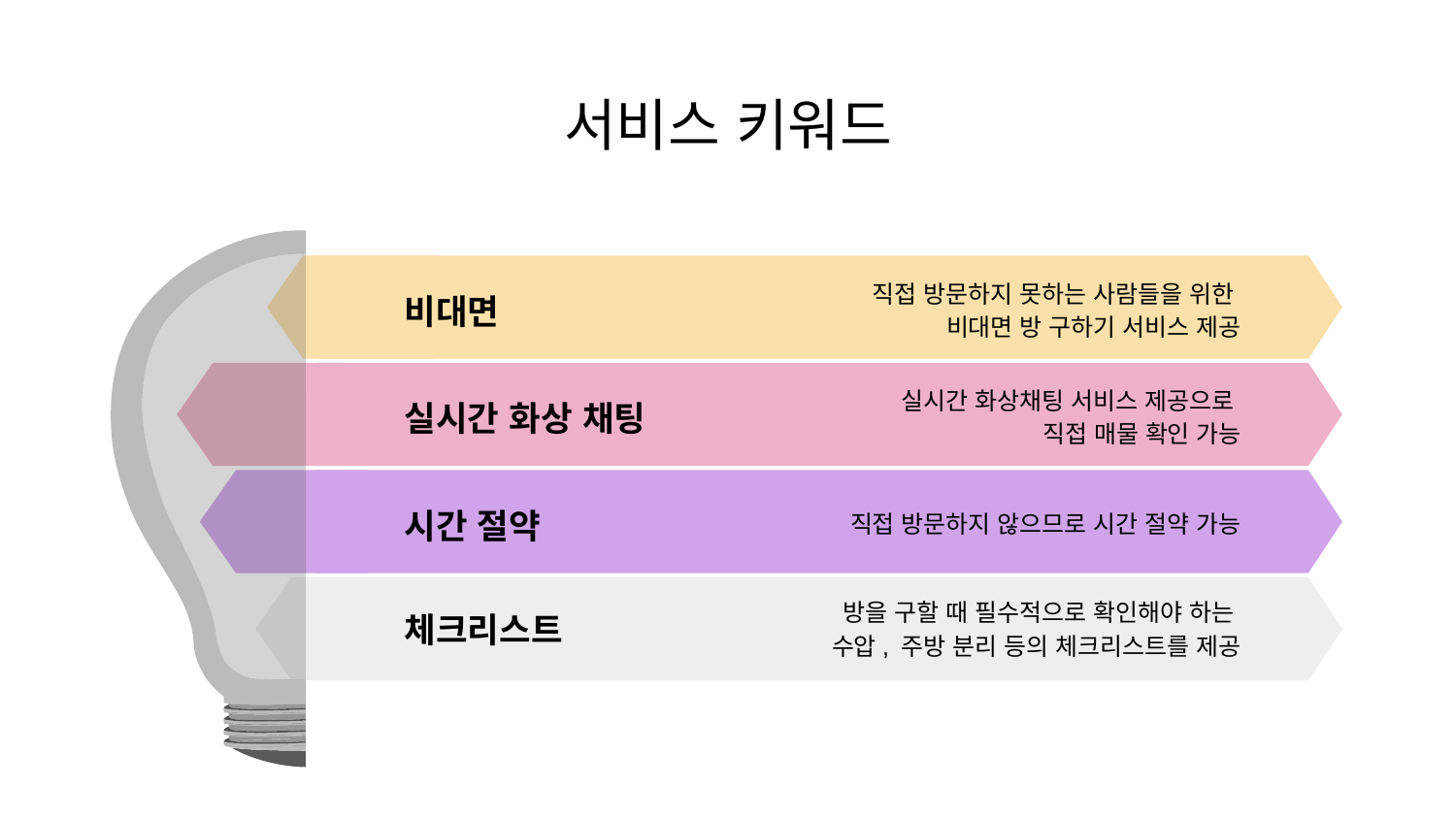

# 서비스 키워드

직접 방문하지 못하는 사람들을 위한
비대면 방 구하기 서비스 제공
비대면

실시간 화상채팅 서비스 제공으로
직접 매물 확인 가능
실시간 화상 채팅

직접 방문하지 않으므로 시간 절약 가능
시간 절약

방을 구할 때 필수적으로 확인해야 하는
수압, 주방 분리 등의 체크리스트를 제공
체크리스트